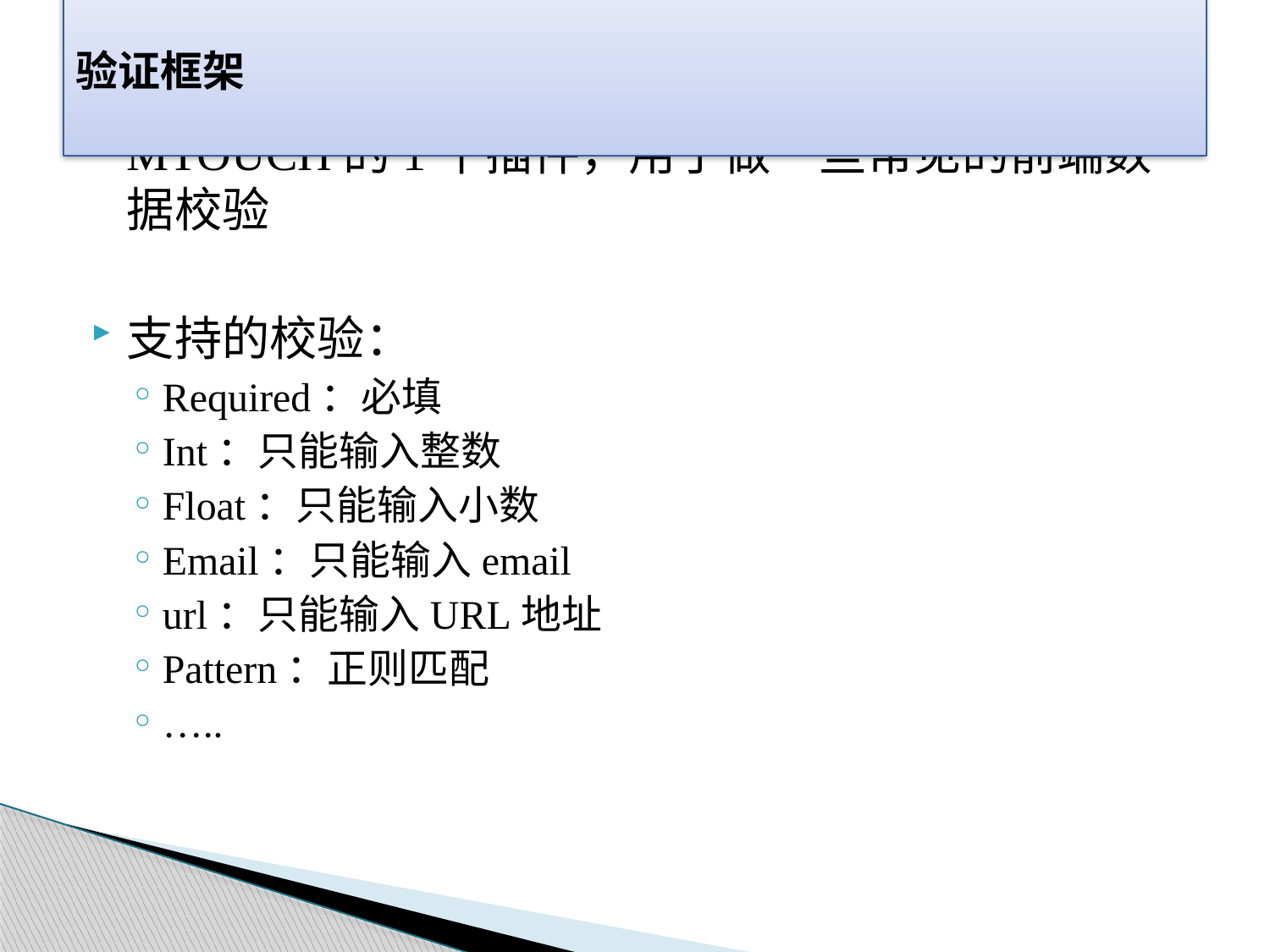

# 验证框架
MTOUCH的1个插件，用于做一些常见的前端数据校验

支持的校验：
Required：必填
Int：只能输入整数
Float：只能输入小数
Email：只能输入email
url：只能输入URL地址
Pattern：正则匹配
…..